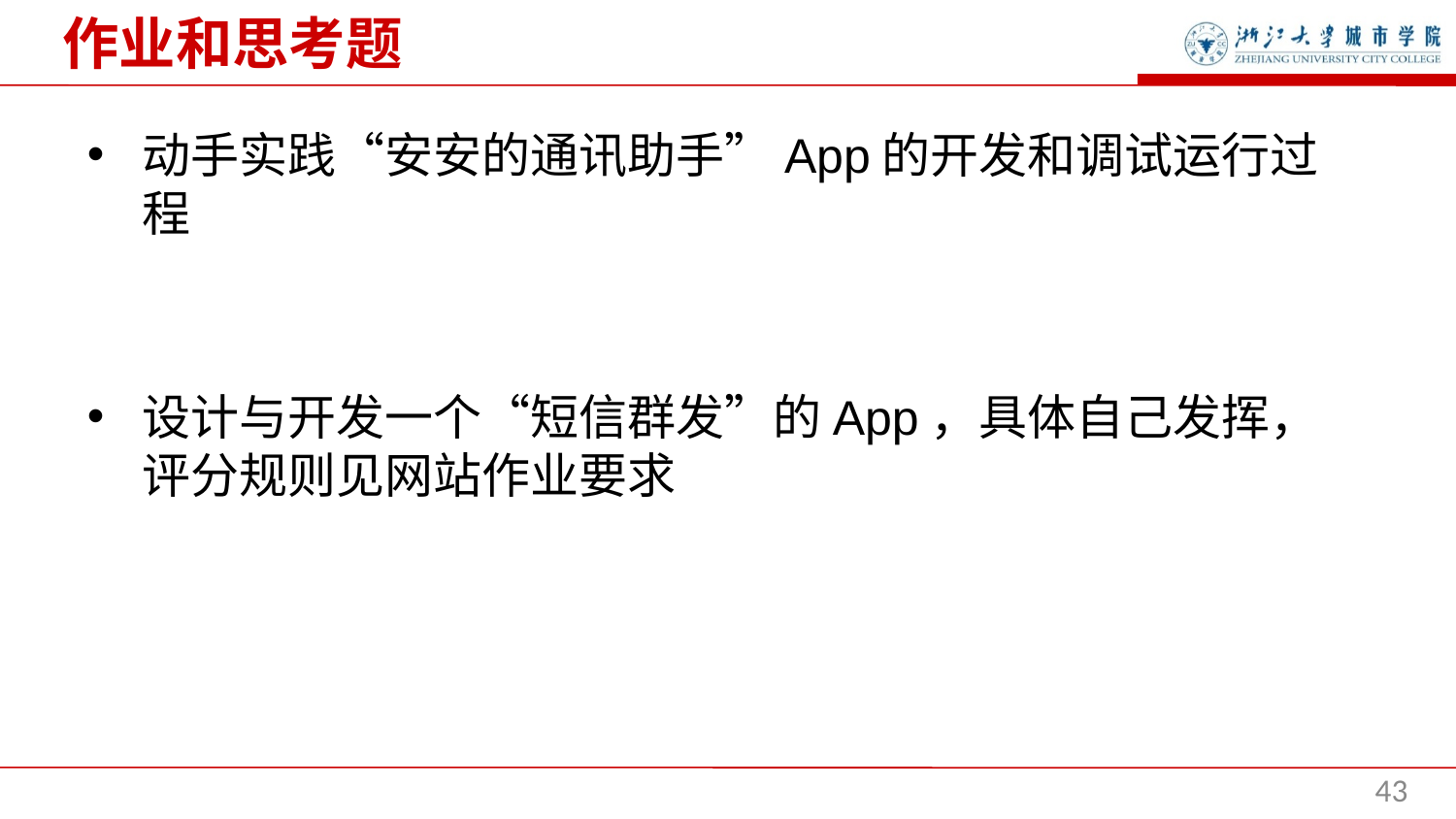

作业和思考题
动手实践“安安的通讯助手”App的开发和调试运行过程

设计与开发一个“短信群发”的App，具体自己发挥，评分规则见网站作业要求

43